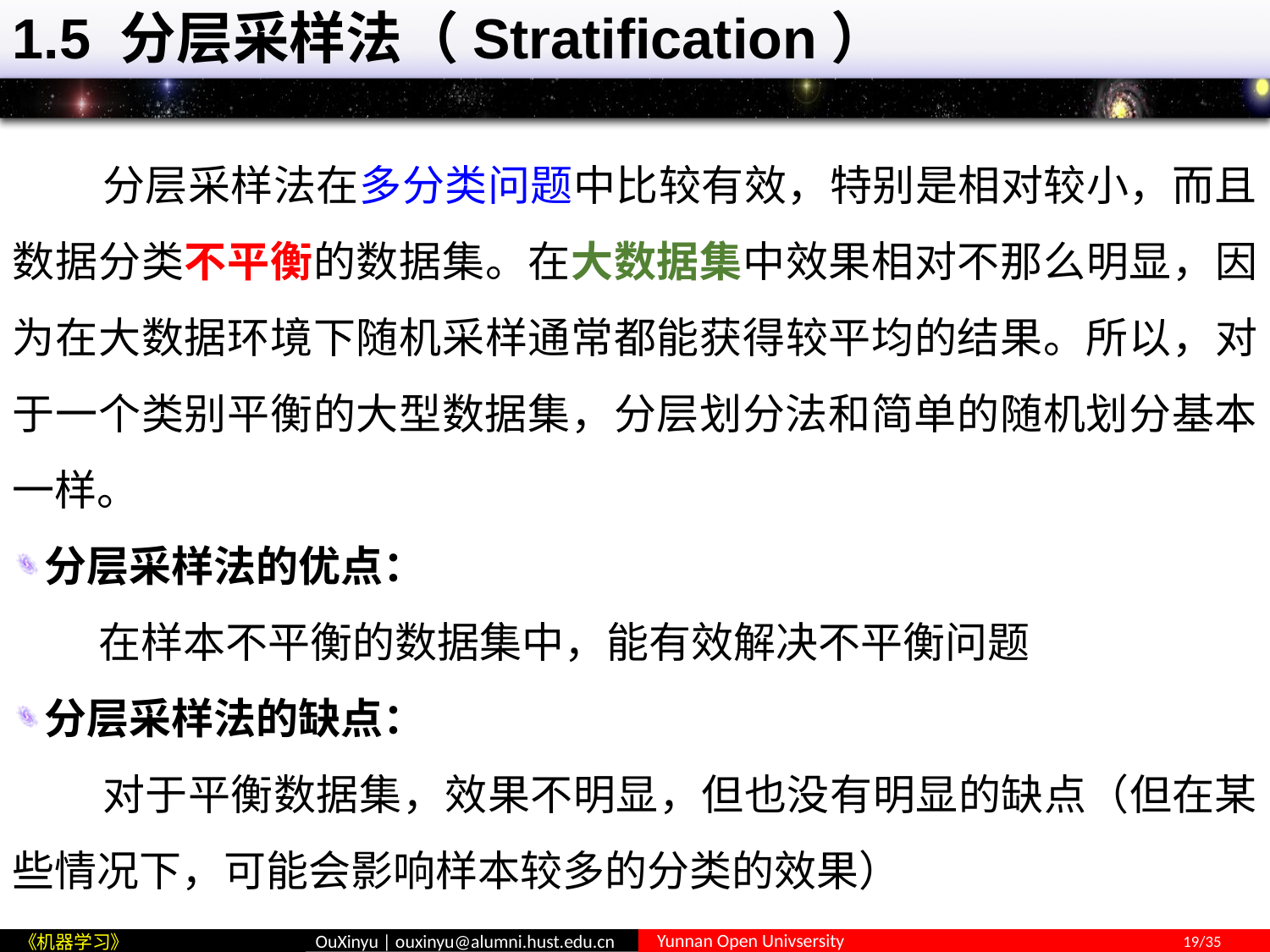

# 1.5 分层采样法（Stratification）
        分层采样法在多分类问题中比较有效，特别是相对较小，而且数据分类不平衡的数据集。在大数据集中效果相对不那么明显，因为在大数据环境下随机采样通常都能获得较平均的结果。所以，对于一个类别平衡的大型数据集，分层划分法和简单的随机划分基本一样。
分层采样法的优点：
        在样本不平衡的数据集中，能有效解决不平衡问题
分层采样法的缺点：
        对于平衡数据集，效果不明显，但也没有明显的缺点（但在某些情况下，可能会影响样本较多的分类的效果）